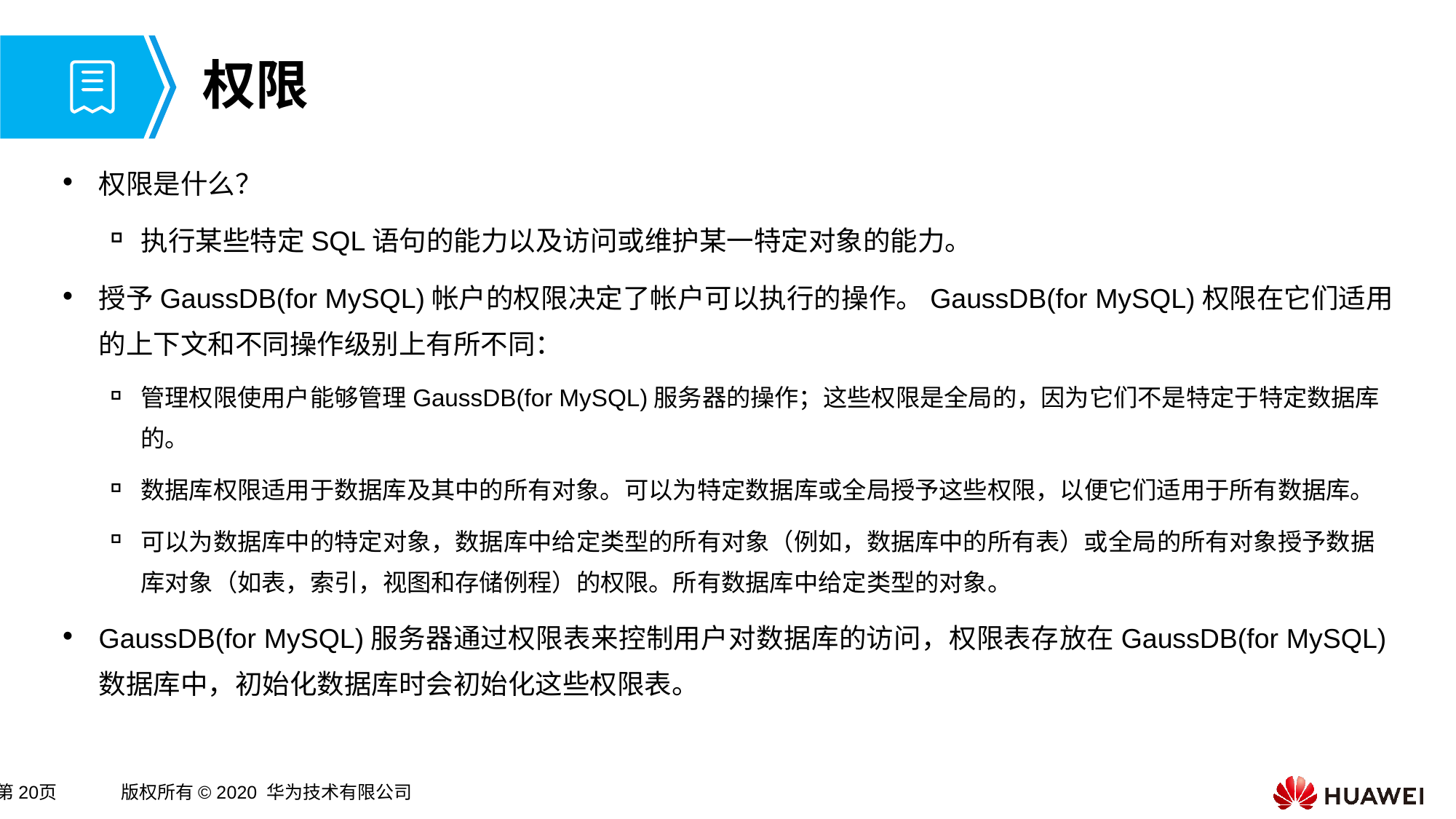

# 权限
权限是什么？
执行某些特定SQL语句的能力以及访问或维护某一特定对象的能力。
授予GaussDB(for MySQL)帐户的权限决定了帐户可以执行的操作。GaussDB(for MySQL)权限在它们适用的上下文和不同操作级别上有所不同：
管理权限使用户能够管理GaussDB(for MySQL)服务器的操作；这些权限是全局的，因为它们不是特定于特定数据库的。
数据库权限适用于数据库及其中的所有对象。可以为特定数据库或全局授予这些权限，以便它们适用于所有数据库。
可以为数据库中的特定对象，数据库中给定类型的所有对象（例如，数据库中的所有表）或全局的所有对象授予数据库对象（如表，索引，视图和存储例程）的权限。所有数据库中给定类型的对象。
GaussDB(for MySQL)服务器通过权限表来控制用户对数据库的访问，权限表存放在GaussDB(for MySQL)数据库中，初始化数据库时会初始化这些权限表。